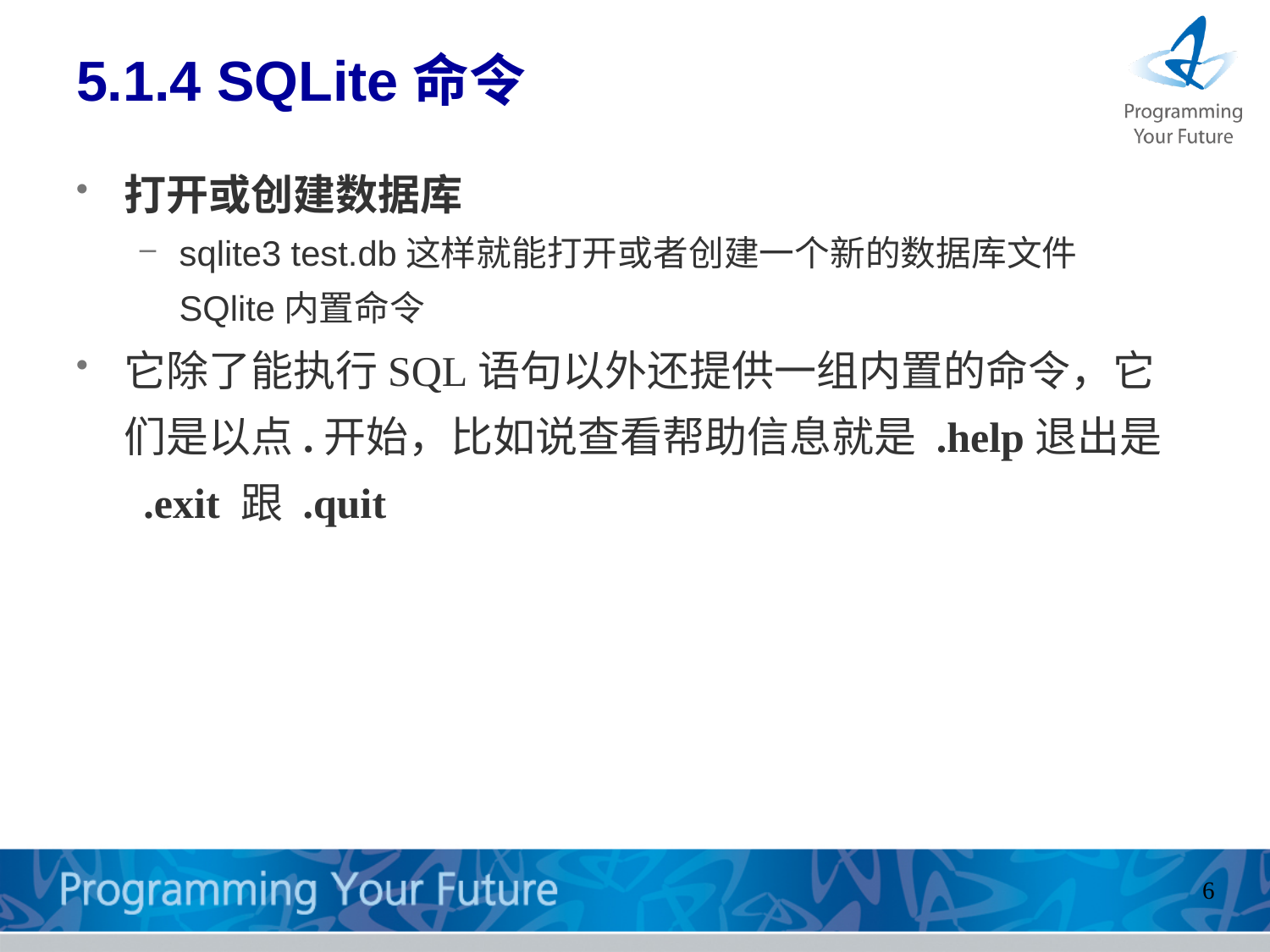

# 5.1.4 SQLite命令
打开或创建数据库
sqlite3 test.db这样就能打开或者创建一个新的数据库文件
SQlite内置命令
它除了能执行SQL语句以外还提供一组内置的命令，它们是以点.开始，比如说查看帮助信息就是 .help退出是 .exit 跟 .quit